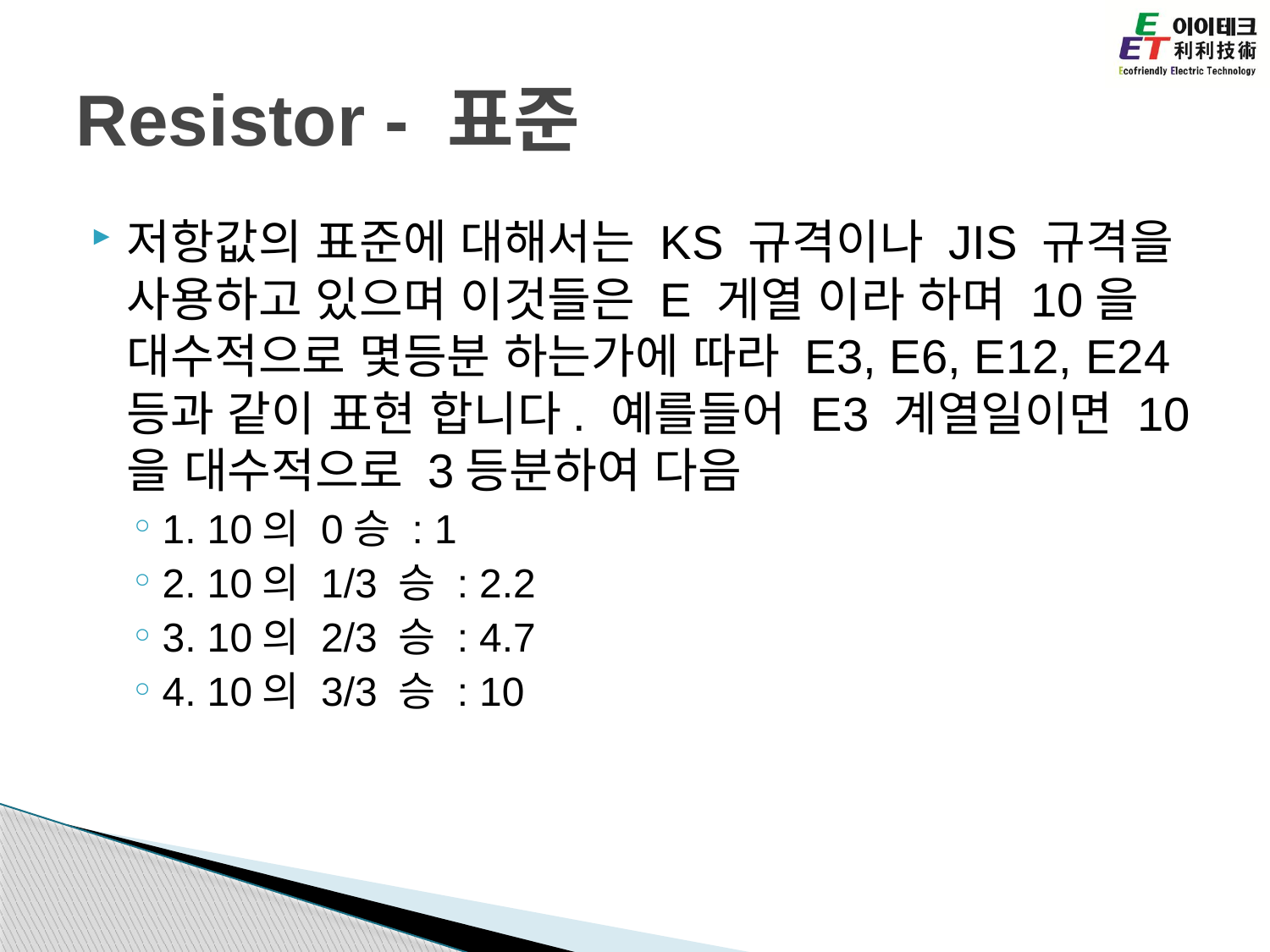

# Resistor - 표준
저항값의 표준에 대해서는 KS 규격이나 JIS 규격을 사용하고 있으며 이것들은 E 게열 이라 하며 10을 대수적으로 몇등분 하는가에 따라 E3, E6, E12, E24등과 같이 표현 합니다. 예를들어 E3 계열일이면 10을 대수적으로 3등분하여 다음
1. 10의 0승 : 1
2. 10의 1/3 승 : 2.2
3. 10의 2/3 승 : 4.7
4. 10의 3/3 승 : 10